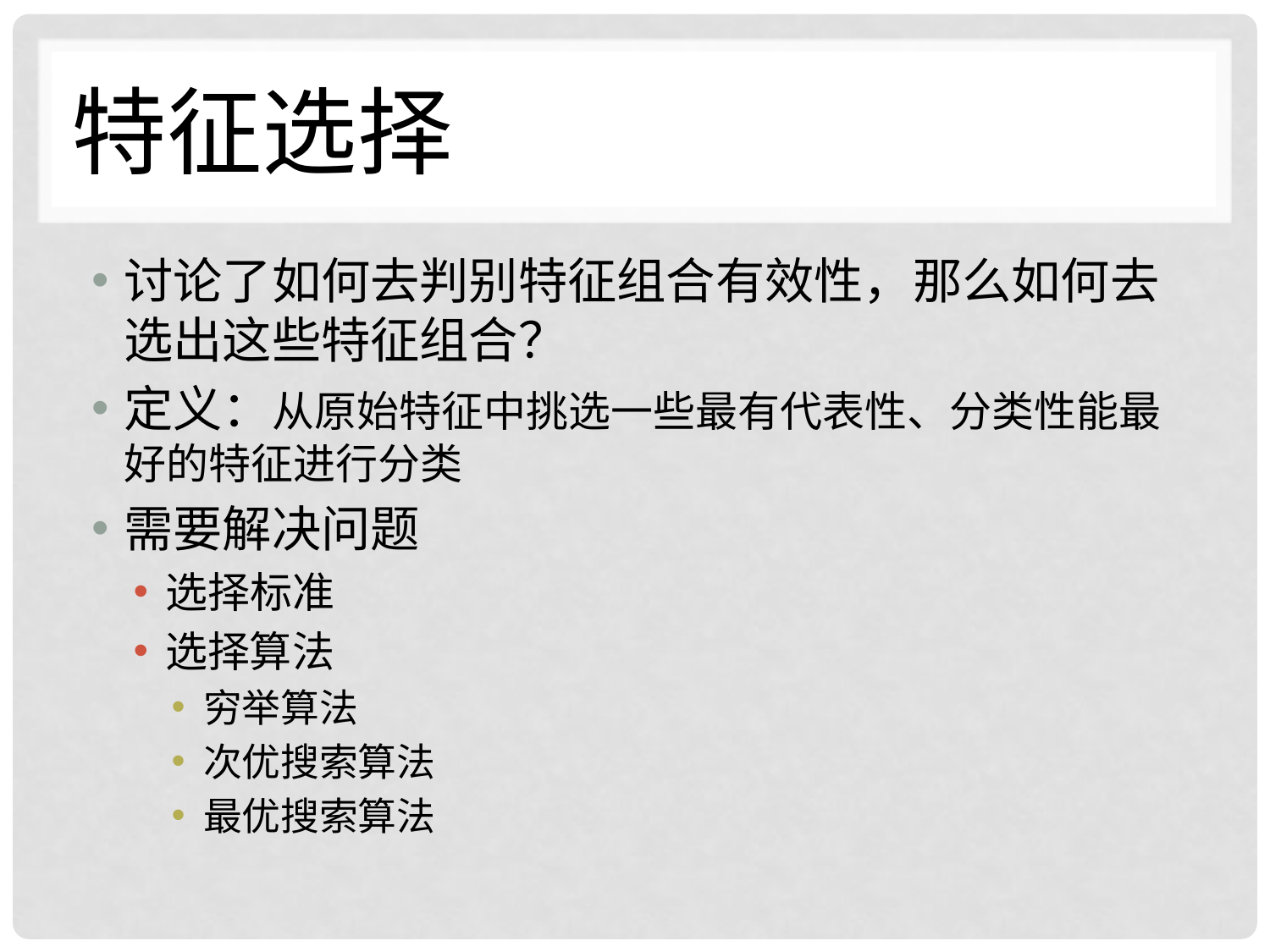

# 特征选择
讨论了如何去判别特征组合有效性，那么如何去选出这些特征组合？
定义：从原始特征中挑选一些最有代表性、分类性能最好的特征进行分类
需要解决问题
选择标准
选择算法
穷举算法
次优搜索算法
最优搜索算法